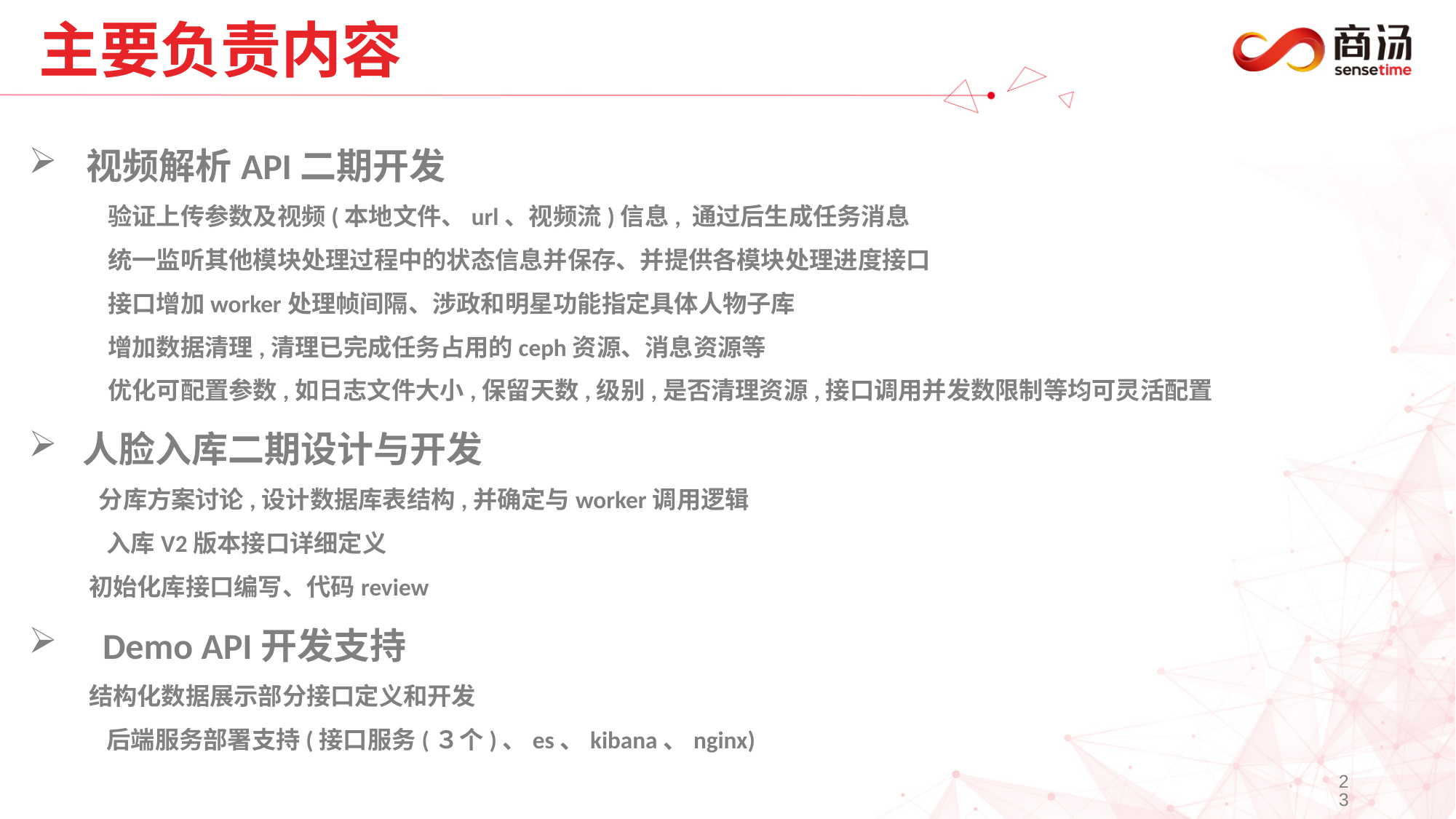

主要负责内容
  视频解析API二期开发
　　　 验证上传参数及视频(本地文件、url、视频流)信息, 通过后生成任务消息
　　　 统一监听其他模块处理过程中的状态信息并保存、并提供各模块处理进度接口
　　　 接口增加worker处理帧间隔、涉政和明星功能指定具体人物子库
　　　 增加数据清理,清理已完成任务占用的ceph资源、消息资源等
　　　 优化可配置参数,如日志文件大小,保留天数,级别,是否清理资源,接口调用并发数限制等均可灵活配置
  人脸入库二期设计与开发
　　    分库方案讨论,设计数据库表结构,并确定与worker调用逻辑
　　　 入库V2版本接口详细定义
          初始化库接口编写、代码review
　Demo API开发支持
          结构化数据展示部分接口定义和开发
　　　 后端服务部署支持(接口服务(３个)、es、kibana、nginx)
23